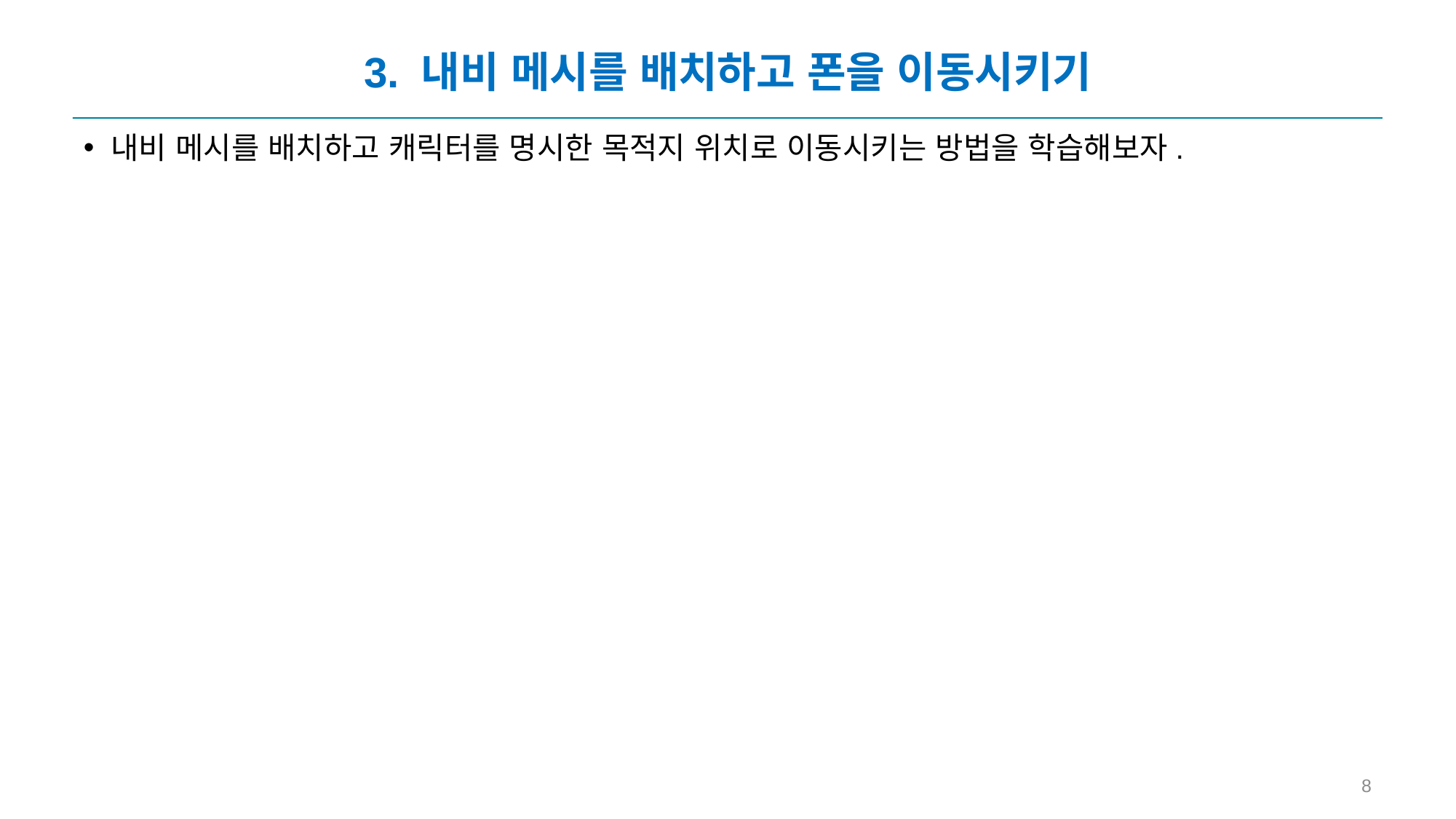

# 3. 내비 메시를 배치하고 폰을 이동시키기
내비 메시를 배치하고 캐릭터를 명시한 목적지 위치로 이동시키는 방법을 학습해보자.

8